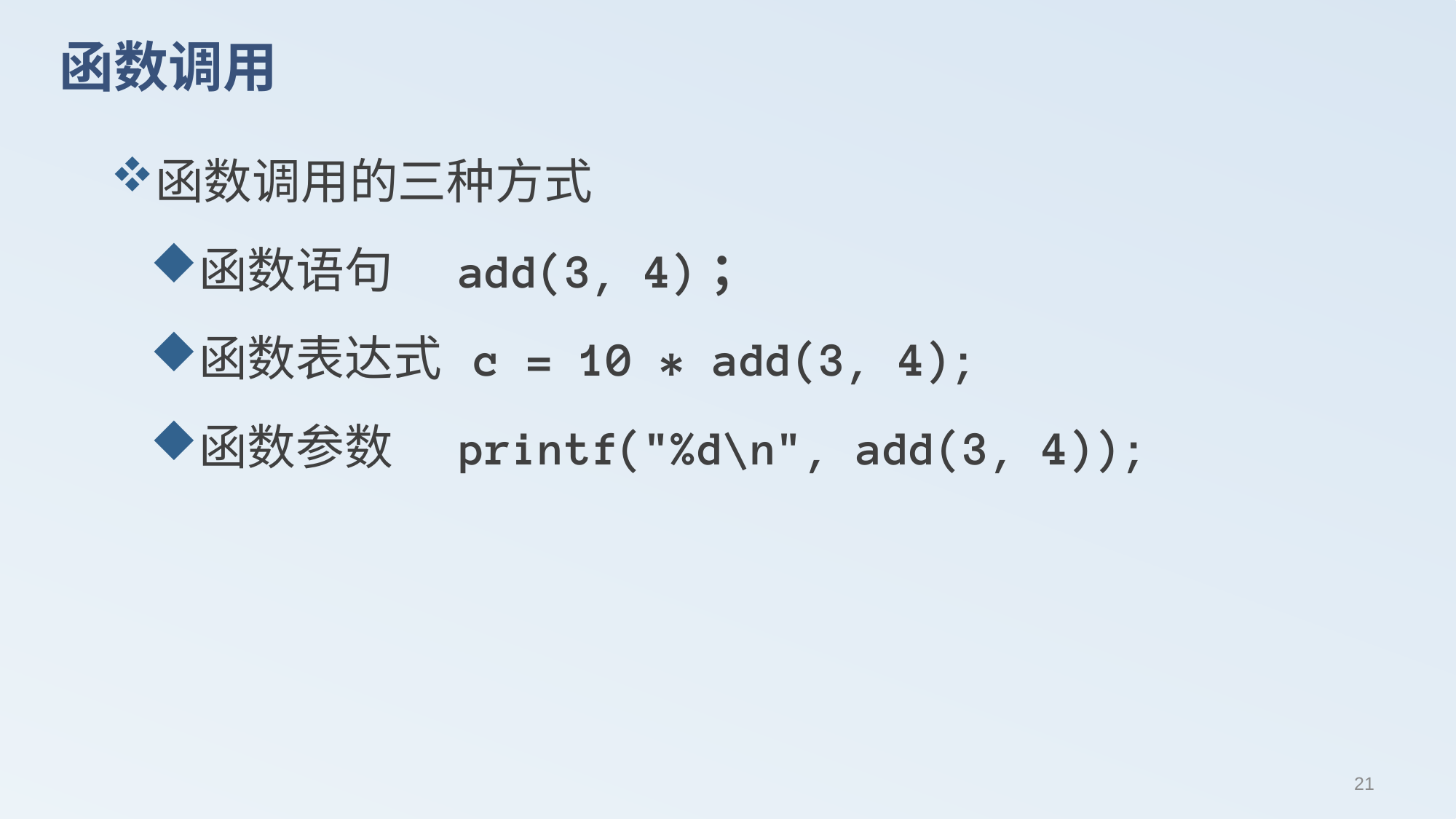

# 函数调用
函数调用的三种方式
函数语句     add(3, 4)；
函数表达式  c = 10 * add(3, 4);
函数参数     printf("%d\n", add(3, 4));